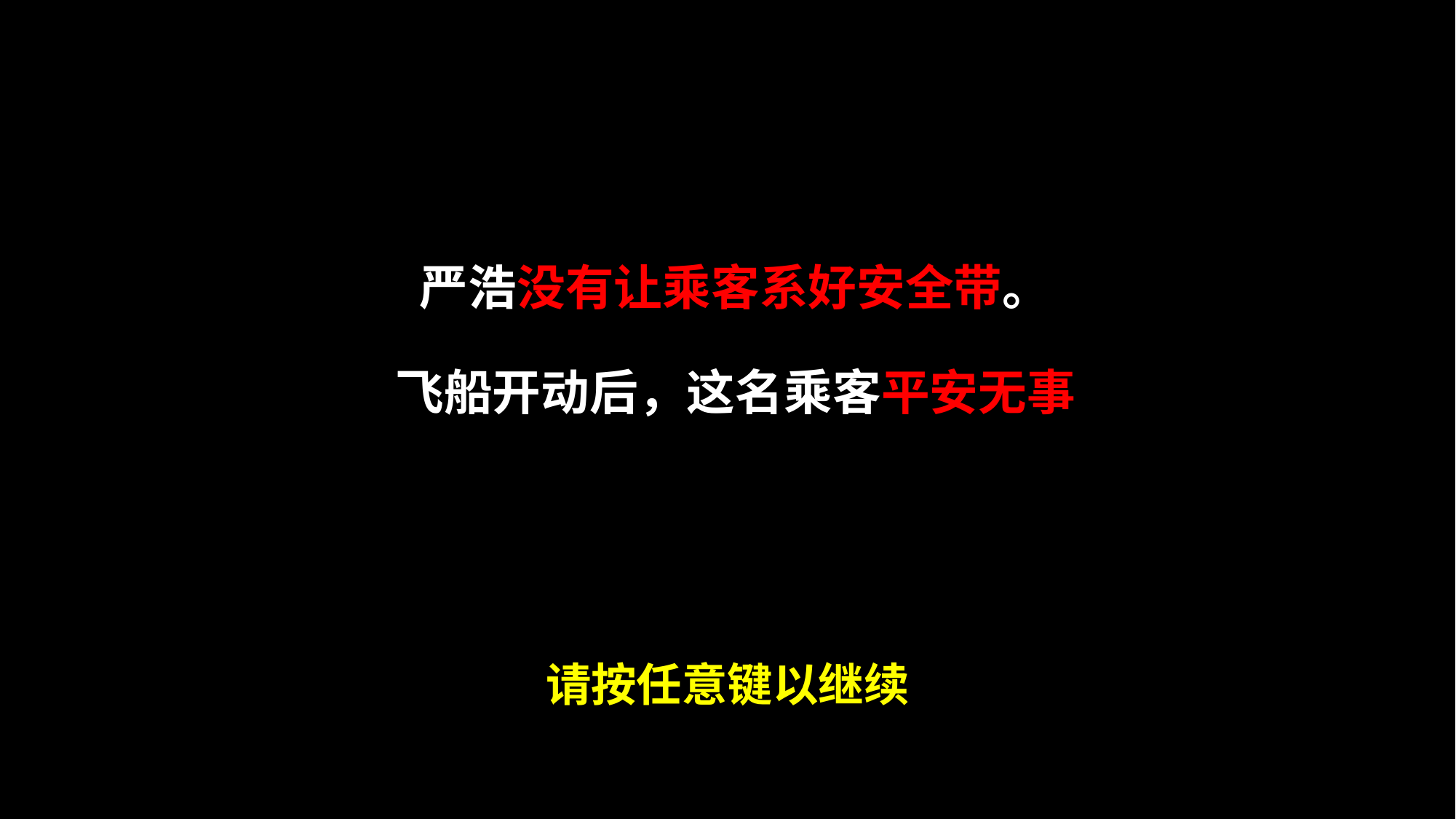

# 严浩没有让乘客系好安全带。 飞船开动后，这名乘客平安无事
请按任意键以继续